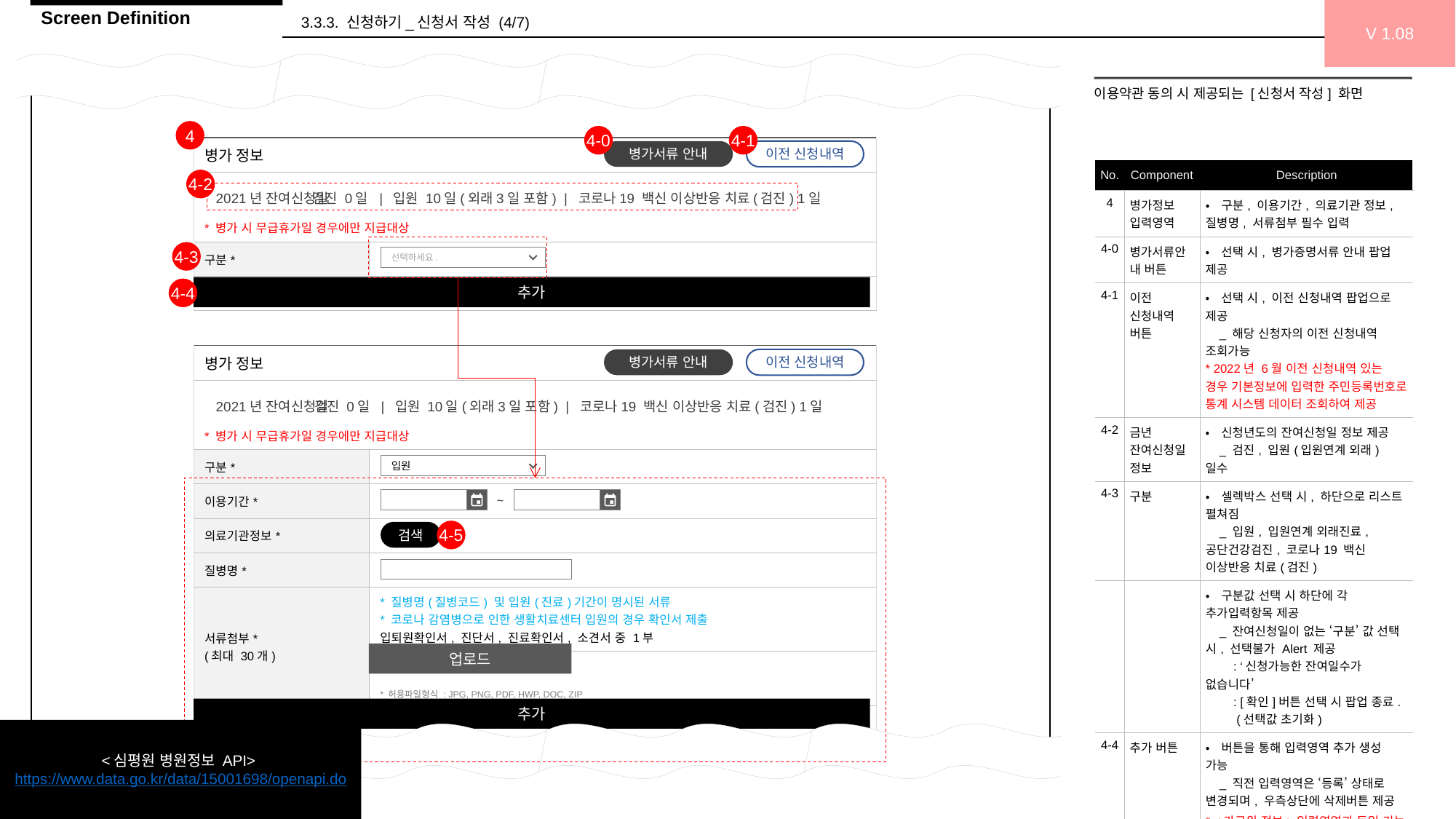

V 1.08
Screen Definition
3.3.3. 신청하기_신청서 작성 (4/7)

이용약관 동의 시 제공되는 [신청서 작성] 화면
4
4-0
4-1
| 병가 정보 |  |
| --- | --- |
| \* 병가 시 무급휴가일 경우에만 지급대상 |  |
| 구분\* |  |
|  |  |
병가서류 안내
이전 신청내역
| No. | Component | Description |
| --- | --- | --- |
| 4 | 병가정보 입력영역 | •구분, 이용기간, 의료기관 정보, 질병명, 서류첨부 필수 입력 |
| 4-0 | 병가서류안내 버튼 | •선택 시, 병가증명서류 안내 팝업 제공 |
| 4-1 | 이전 신청내역 버튼 | •선택 시, 이전 신청내역 팝업으로 제공 \_ 해당 신청자의 이전 신청내역 조회가능 \* 2022년 6월 이전 신청내역 있는 경우 기본정보에 입력한 주민등록번호로 통계 시스템 데이터 조회하여 제공 |
| 4-2 | 금년 잔여신청일 정보 | •신청년도의 잔여신청일 정보 제공 \_ 검진, 입원(입원연계 외래) 일수 |
| 4-3 | 구분 | •셀렉박스 선택 시, 하단으로 리스트 펼쳐짐 \_ 입원, 입원연계 외래진료, 공단건강검진, 코로나19 백신 이상반응 치료(검진) |
|  |  | •구분값 선택 시 하단에 각 추가입력항목 제공 \_ 잔여신청일이 없는 ‘구분’ 값 선택 시, 선택불가 Alert 제공 : ‘신청가능한 잔여일수가 없습니다’ : [확인]버튼 선택 시 팝업 종료. (선택값 초기화) |
| 4-4 | 추가 버튼 | •버튼을 통해 입력영역 추가 생성 가능 \_ 직전 입력영역은 ‘등록’ 상태로 변경되며, 우측상단에 삭제버튼 제공 \* <가구원 정보>입력영역과 동일 기능 |
| 4-5 | 검색 버튼 | •버튼 선택 시 의료기관 검색 팝업 제공(심평원 병원정보 API연동) \_ 의료기관 정보 선택 시, 팝업 종료 후 검색버튼 사라지고 선택한 의료기관 정보 표시 |
4-2

2021년 잔여신청일
검진 0일  |  입원 10일(외래3일 포함)  |  코로나19 백신 이상반응 치료(검진) 1일

4-3
선택하세요.

추가
4-4
| 병가 정보 |  |
| --- | --- |
| \* 병가 시 무급휴가일 경우에만 지급대상 |  |
| 구분\* |  |
| 이용기간\* |  |
| 의료기관정보\* |  |
| 질병명\* |  |
| 서류첨부\* (최대 30개) | \* 질병명(질병코드) 및 입원(진료)기간이 명시된 서류 \* 코로나 감염병으로 인한 생활치료센터 입원의 경우 확인서 제출 입퇴원확인서, 진단서, 진료확인서, 소견서 중 1부 |
|  | \* 허용파일형식 : JPG, PNG, PDF, HWP, DOC, ZIP |
|  |  |
병가서류 안내
이전 신청내역
2021년 잔여신청일
검진 0일  |  입원 10일(외래3일 포함)  |  코로나19 백신 이상반응 치료(검진) 1일
입원

~
4-5
검색

업로드
추가

<심평원 병원정보 API>
https://www.data.go.kr/data/15001698/openapi.do